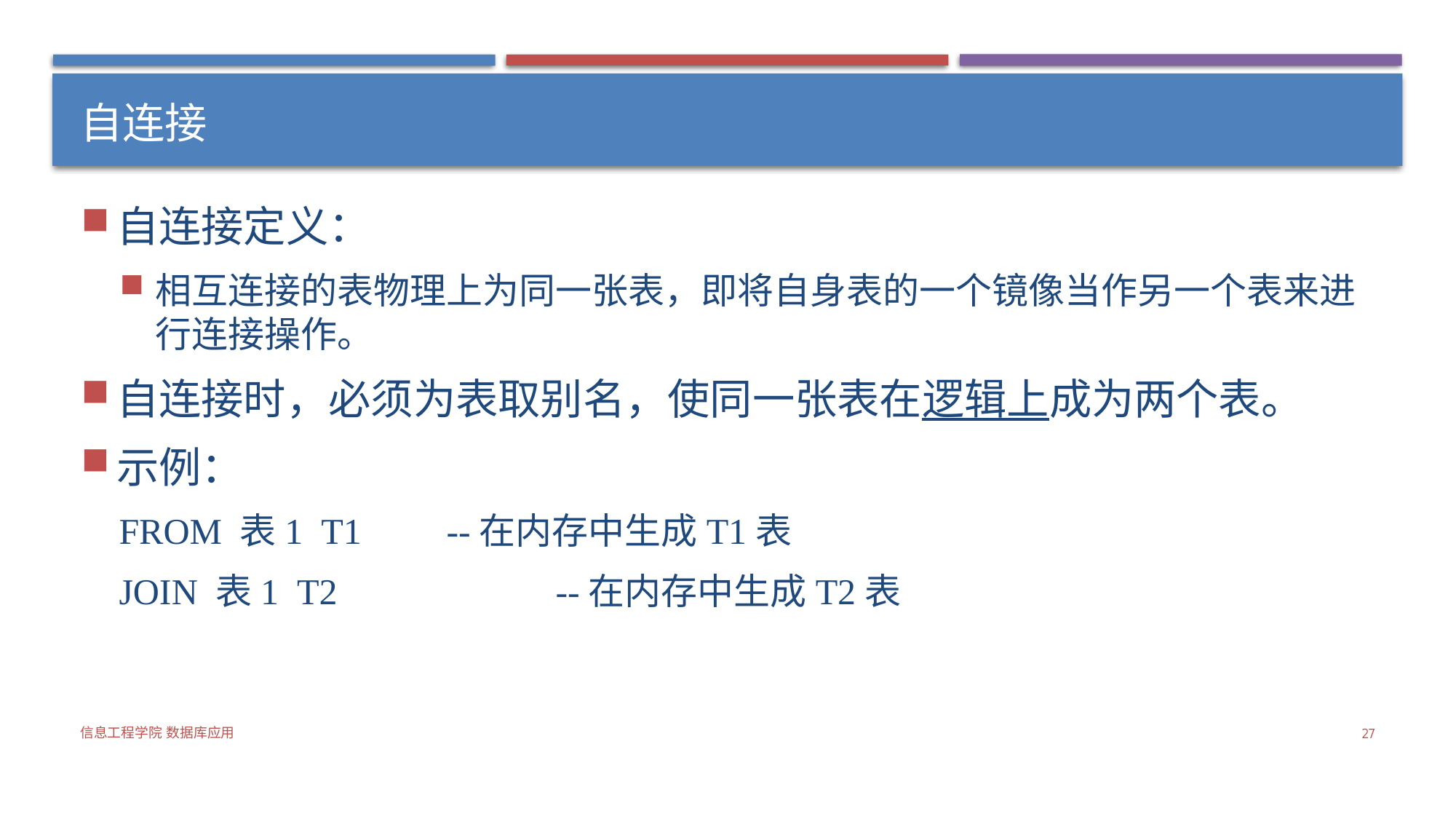

# 自连接
自连接定义：
相互连接的表物理上为同一张表，即将自身表的一个镜像当作另一个表来进行连接操作。
自连接时，必须为表取别名，使同一张表在逻辑上成为两个表。
示例：
FROM 表1  T1   	--在内存中生成T1表
JOIN 表1  T2   		--在内存中生成T2表

信息工程学院 数据库应用
27